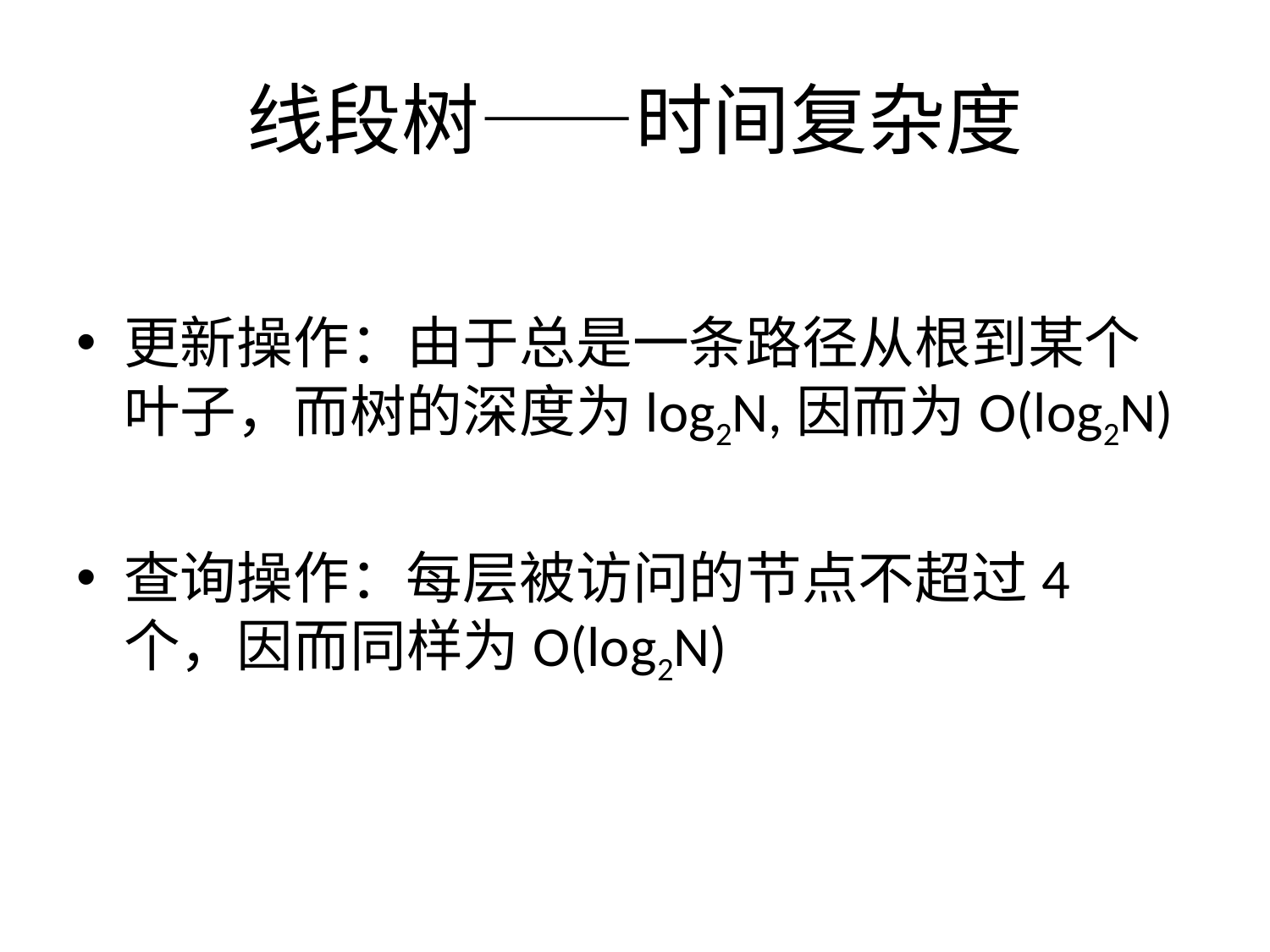

线段树——时间复杂度

更新操作：由于总是一条路径从根到某个叶子，而树的深度为log2N,因而为O(log2N)

查询操作：每层被访问的节点不超过4个，因而同样为O(log2N)